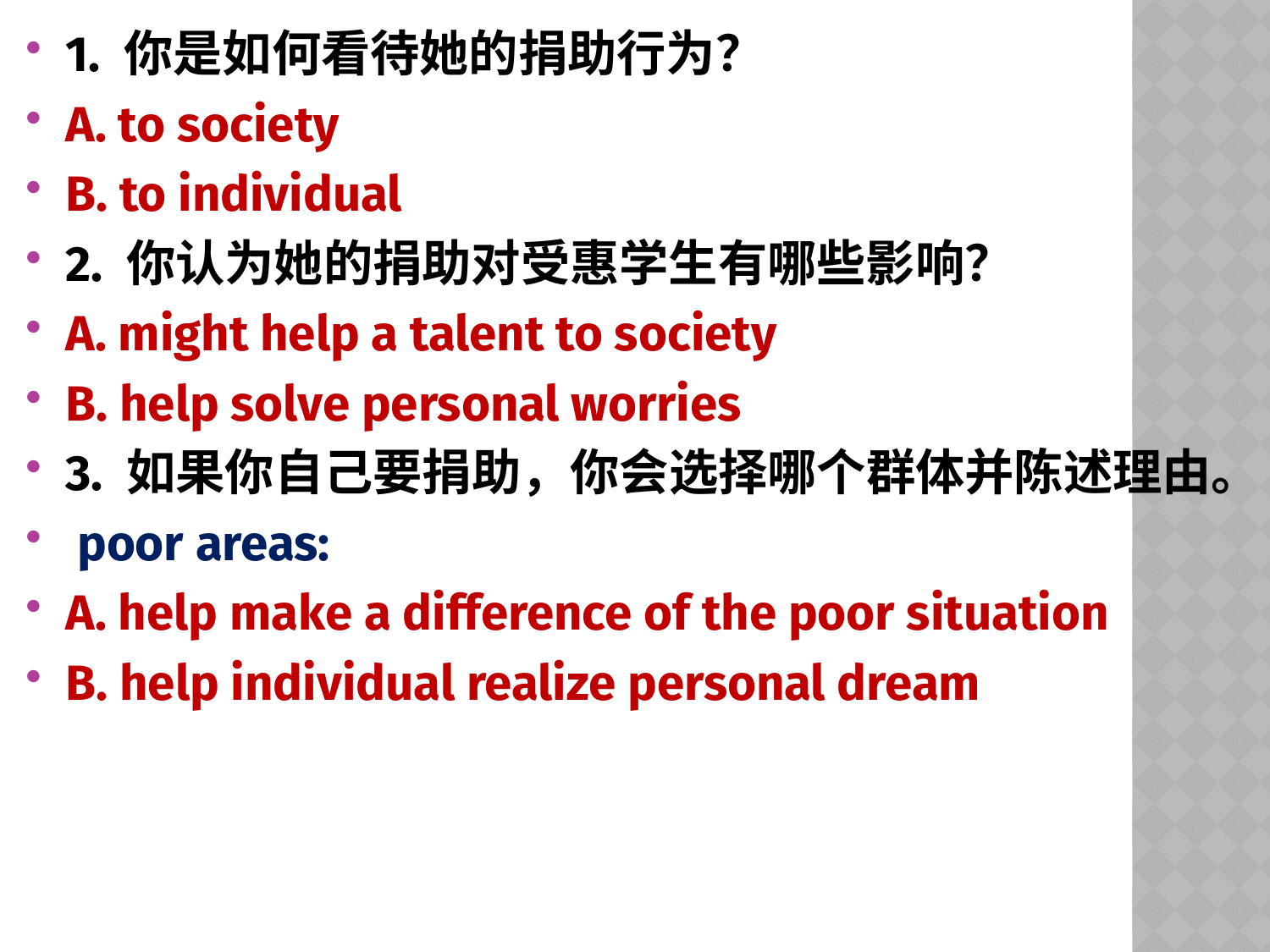

1. 你是如何看待她的捐助行为？
A. to society
B. to individual
2. 你认为她的捐助对受惠学生有哪些影响？
A. might help a talent to society
B. help solve personal worries
3. 如果你自己要捐助，你会选择哪个群体并陈述理由。
 poor areas:
A. help make a difference of the poor situation
B. help individual realize personal dream